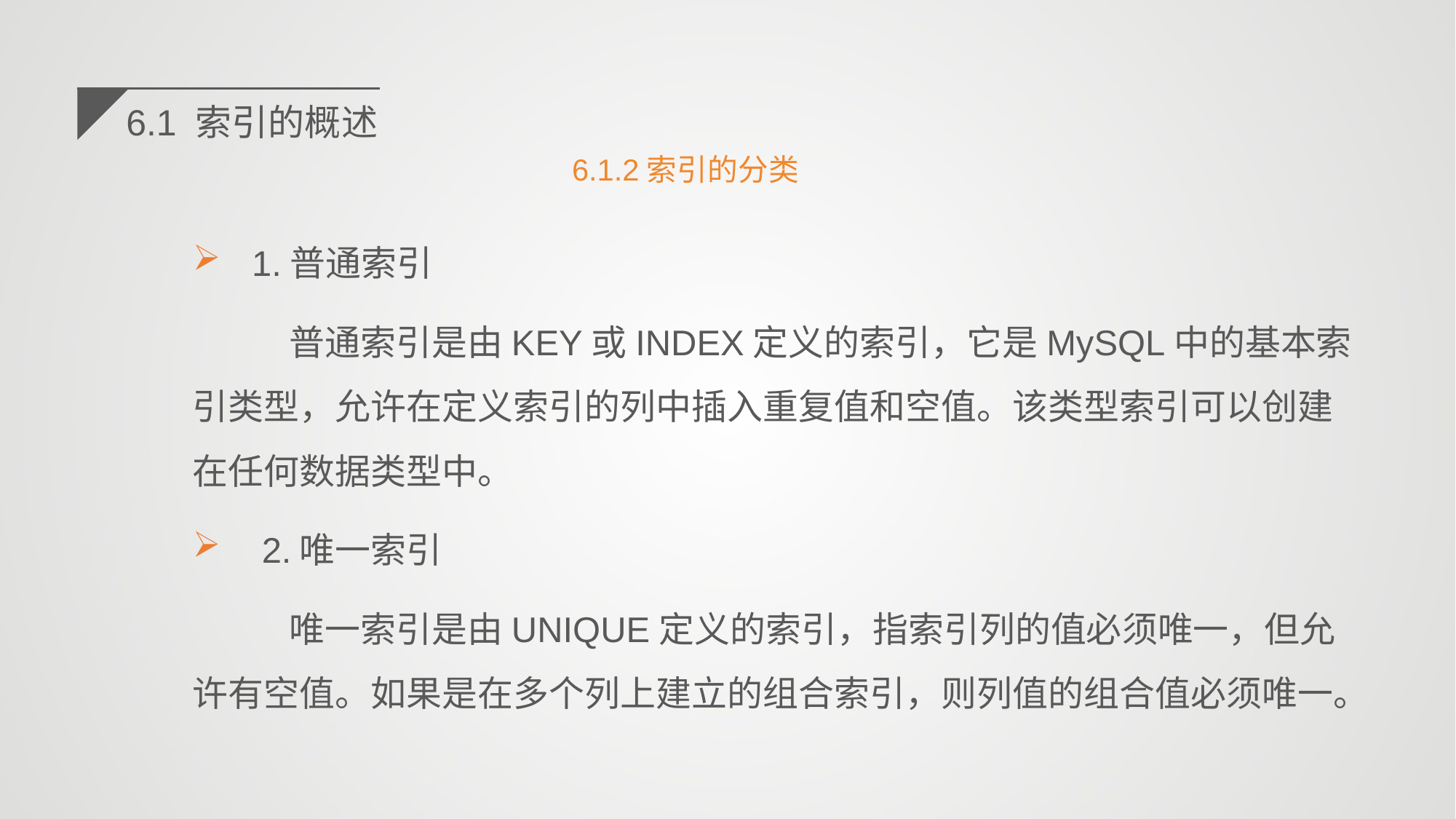

6.1 索引的概述

   1.普通索引
           普通索引是由KEY或INDEX定义的索引，它是MySQL中的基本索引类型，允许在定义索引的列中插入重复值和空值。该类型索引可以创建在任何数据类型中。
    2.唯一索引
           唯一索引是由UNIQUE定义的索引，指索引列的值必须唯一，但允许有空值。如果是在多个列上建立的组合索引，则列值的组合值必须唯一。

 6.1.2索引的分类